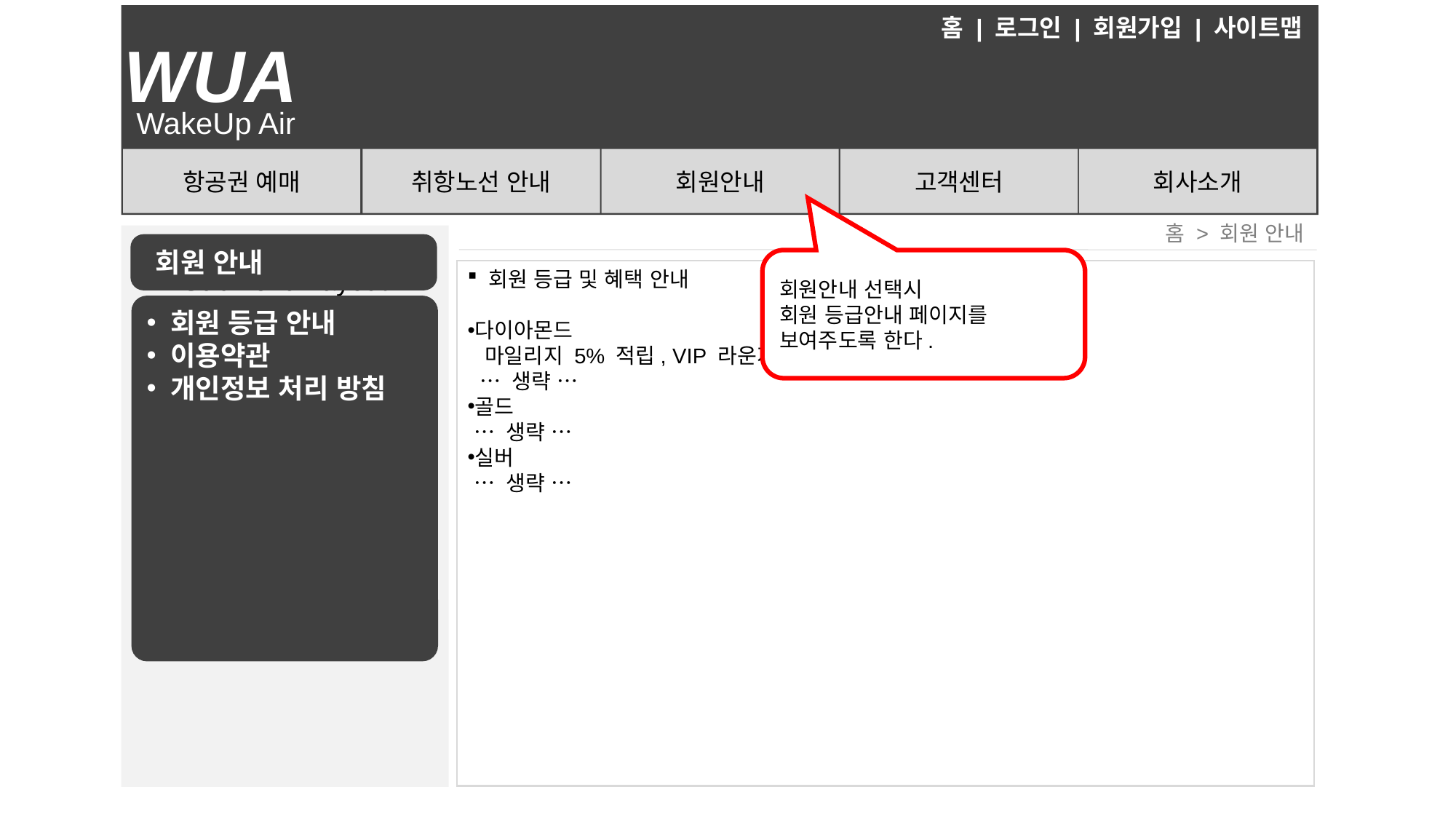

홈 | 로그인 | 회원가입 | 사이트맵
WUA
WakeUp Air
항공권 예매
취항노선 안내
회원안내
고객센터
회사소개
홈 > 회원 안내

Submenu Layout

회원 안내
회원안내 선택시
회원 등급안내 페이지를 보여주도록 한다.
 회원 등급 및 혜택 안내

다이아몬드
  마일리지 5% 적립, VIP 라운지 무제한 이용.
  … 생략 …
골드
 … 생략 …
실버
 … 생략 …
 회원 등급 안내
 이용약관
 개인정보 처리 방침